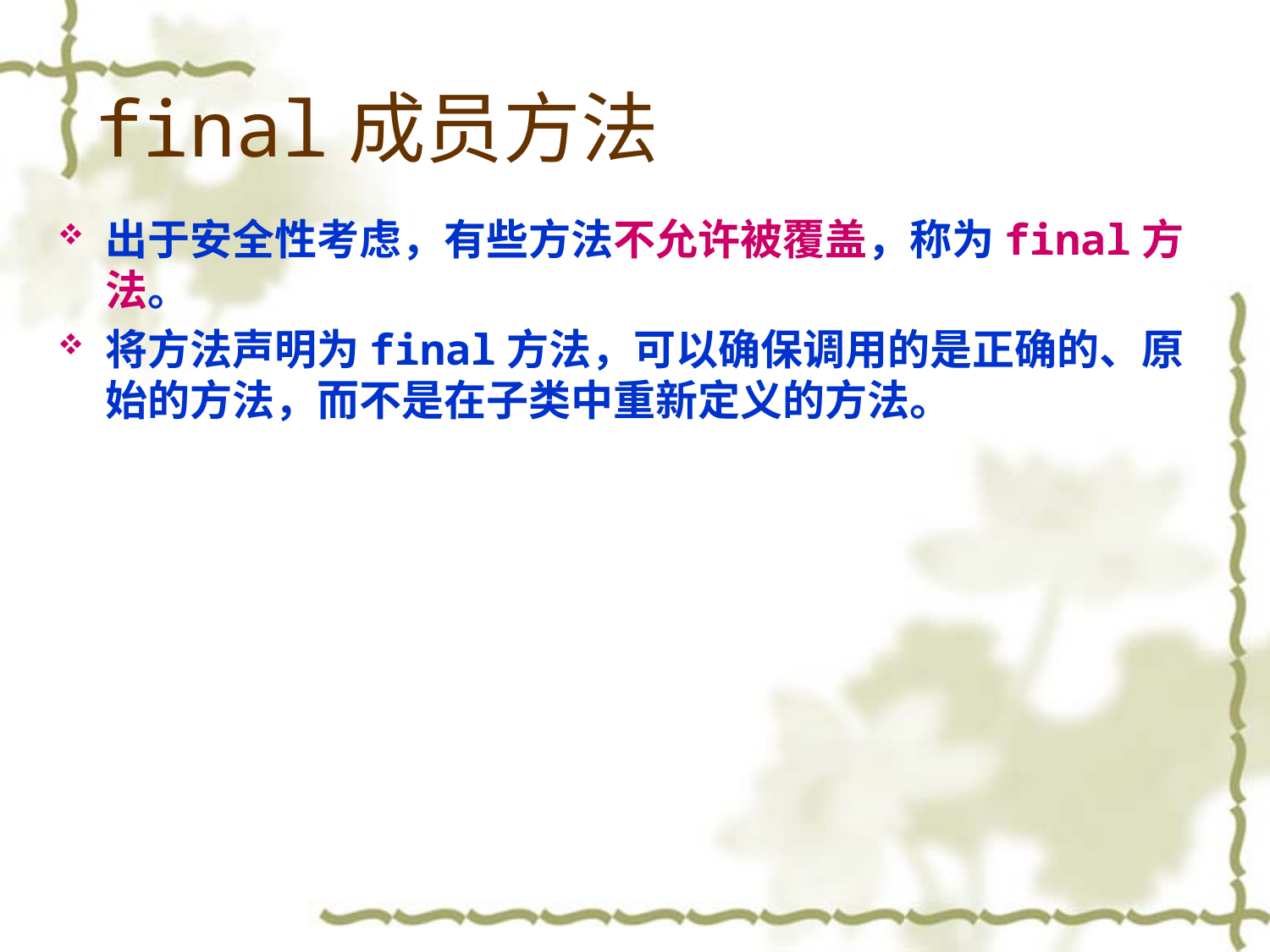

# final成员方法
出于安全性考虑，有些方法不允许被覆盖，称为final方法。
将方法声明为final方法，可以确保调用的是正确的、原始的方法，而不是在子类中重新定义的方法。